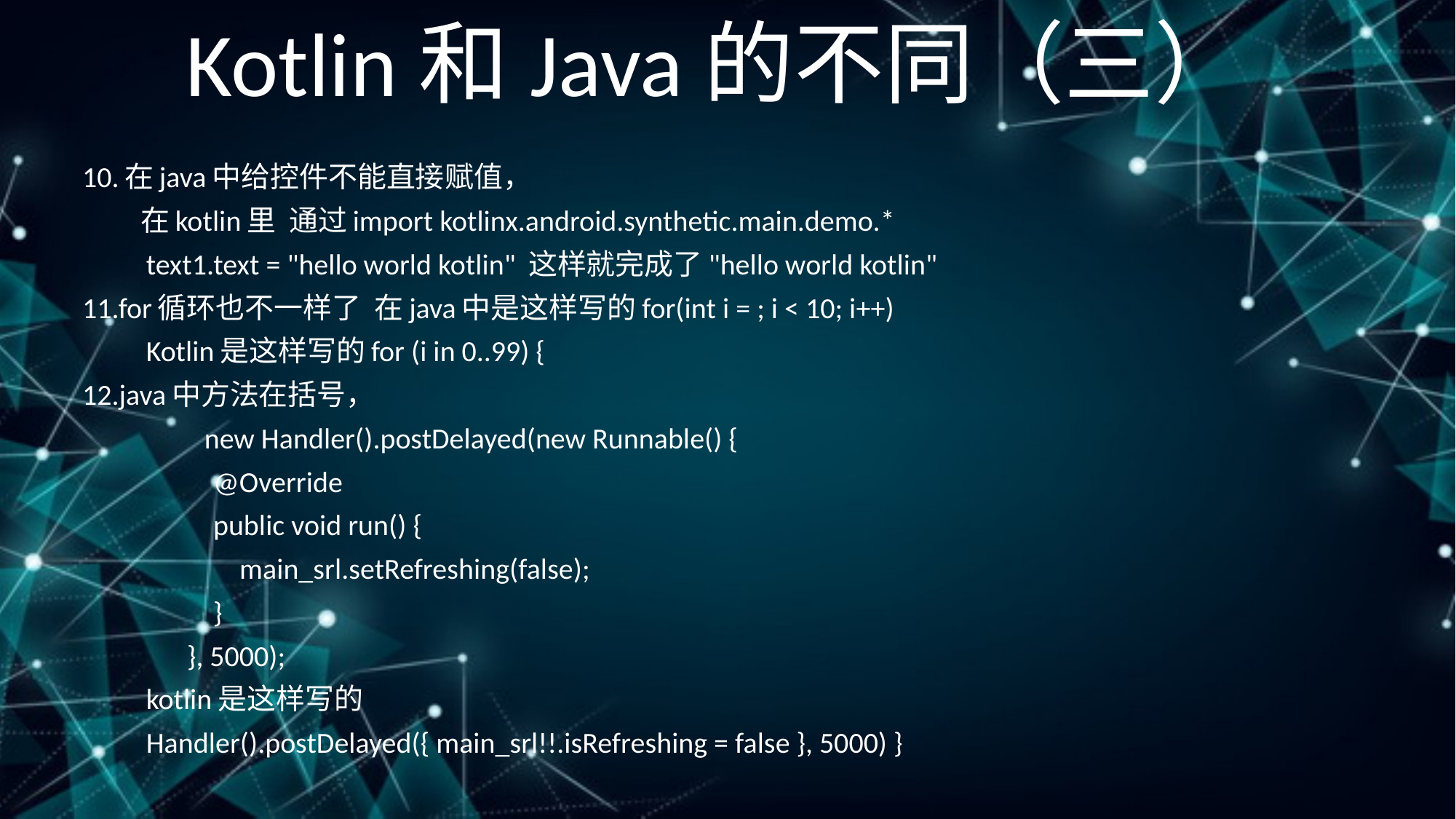

# Kotlin和Java的不同（三）
10.在java中给控件不能直接赋值，
　　在kotlin里  通过import kotlinx.android.synthetic.main.demo.*
　　text1.text = "hello world kotlin" 这样就完成了"hello world kotlin"
11.for循环也不一样了  在java中是这样写的for(int i = ; i < 10; i++)
　　Kotlin是这样写的for (i in 0..99) {
12.java中方法在括号，
　　　　new Handler().postDelayed(new Runnable() {
                    @Override
                    public void run() {
                        main_srl.setRefreshing(false);
                    }
                }, 5000);
　　kotlin是这样写的
　　Handler().postDelayed({ main_srl!!.isRefreshing = false }, 5000) }